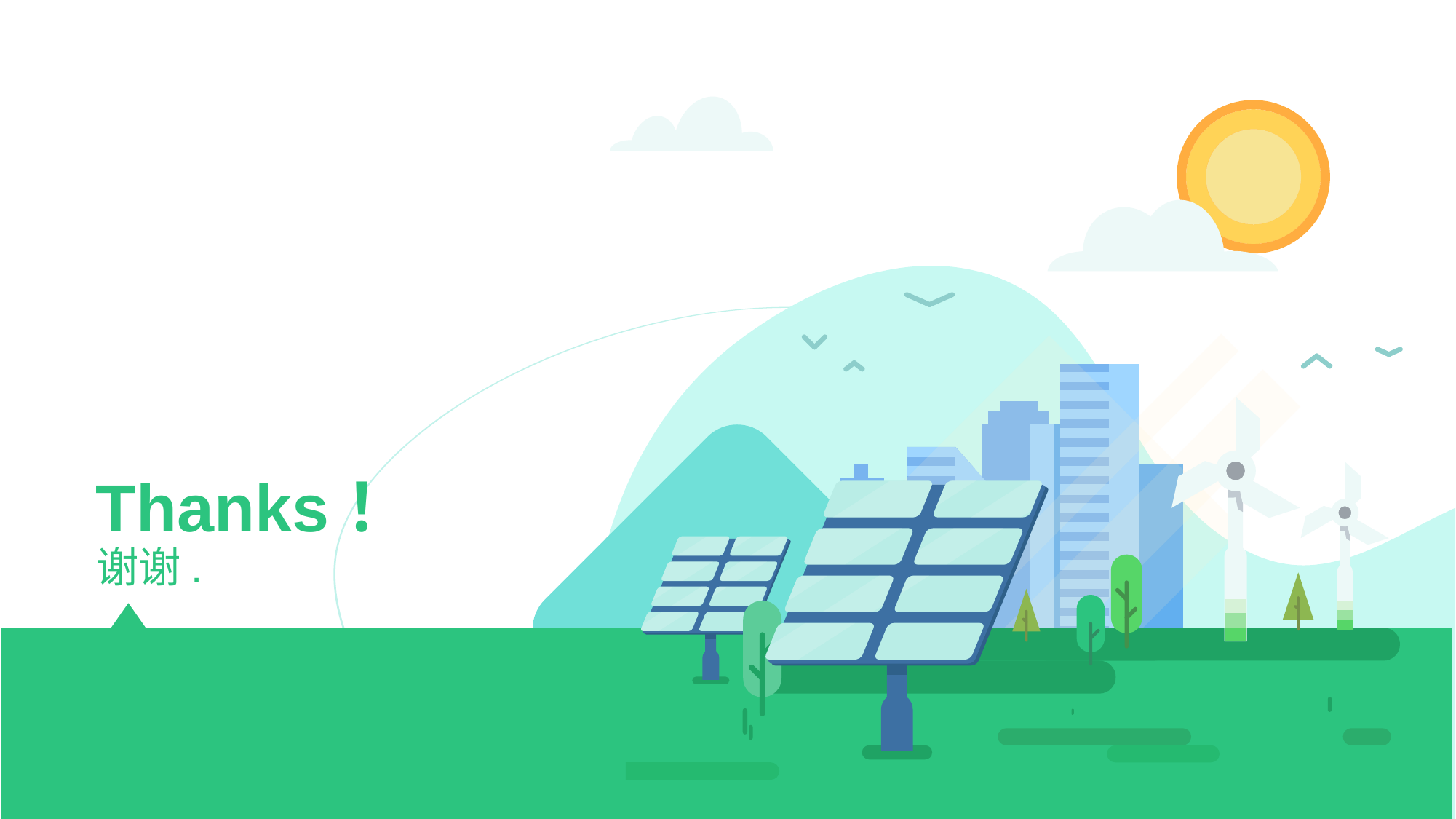

# Thanks！ 谢谢.
Speake r name and title
www. islide.cc